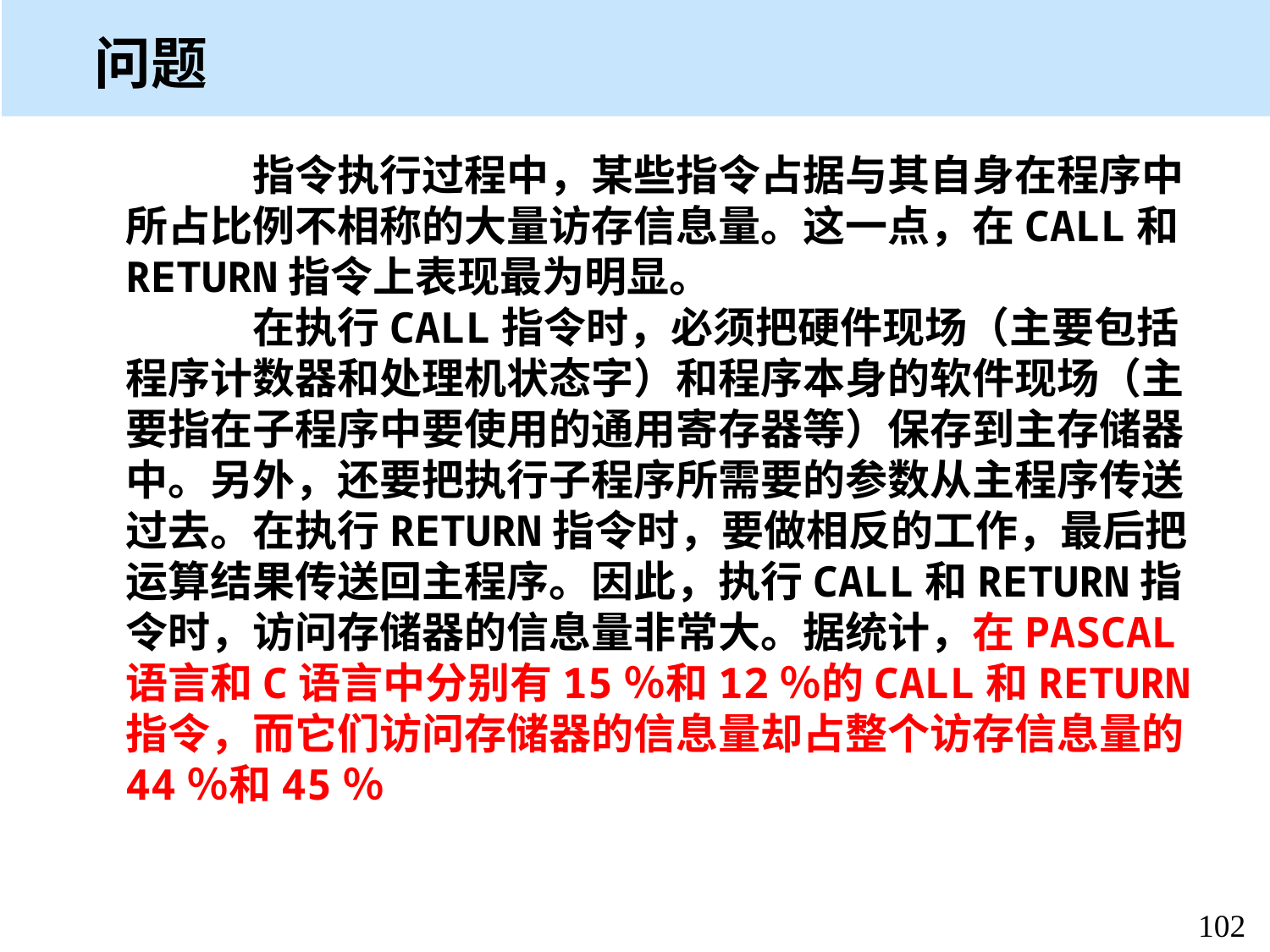

# 问题
		指令执行过程中，某些指令占据与其自身在程序中所占比例不相称的大量访存信息量。这一点，在CALL和RETURN指令上表现最为明显。
	在执行CALL指令时，必须把硬件现场（主要包括程序计数器和处理机状态字）和程序本身的软件现场（主要指在子程序中要使用的通用寄存器等）保存到主存储器中。另外，还要把执行子程序所需要的参数从主程序传送过去。在执行RETURN指令时，要做相反的工作，最后把运算结果传送回主程序。因此，执行CALL和RETURN指令时，访问存储器的信息量非常大。据统计，在PASCAL语言和C语言中分别有15％和12％的CALL和RETURN指令，而它们访问存储器的信息量却占整个访存信息量的44％和45％